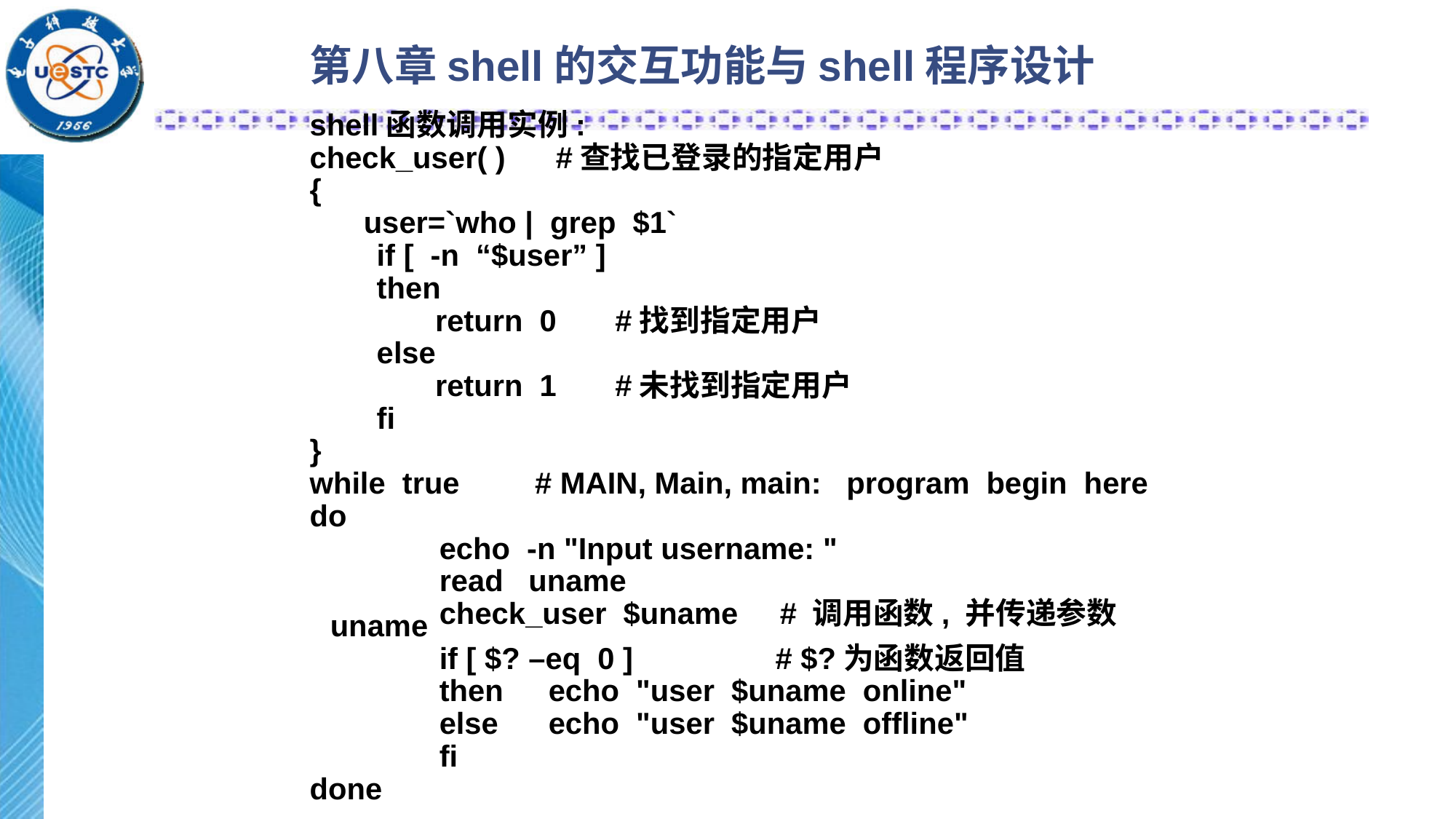

# 第八章shell的交互功能与shell程序设计
shell函数调用实例:
check_user( )      #查找已登录的指定用户
{
	    user=`who |  grep  $1`
        if [  -n  “$user” ]
        then
               return  0       #找到指定用户
        else
               return  1       #未找到指定用户
        fi
}
while  true         # MAIN, Main, main:   program  begin  here
do
		echo  -n "Input username: "
		read   uname
		check_user  $uname     # 调用函数, 并传递参数uname
		if [ $? –eq  0 ]                 # $?为函数返回值
		then	echo  "user  $uname  online"
		else	echo  "user  $uname  offline"
		fi
done